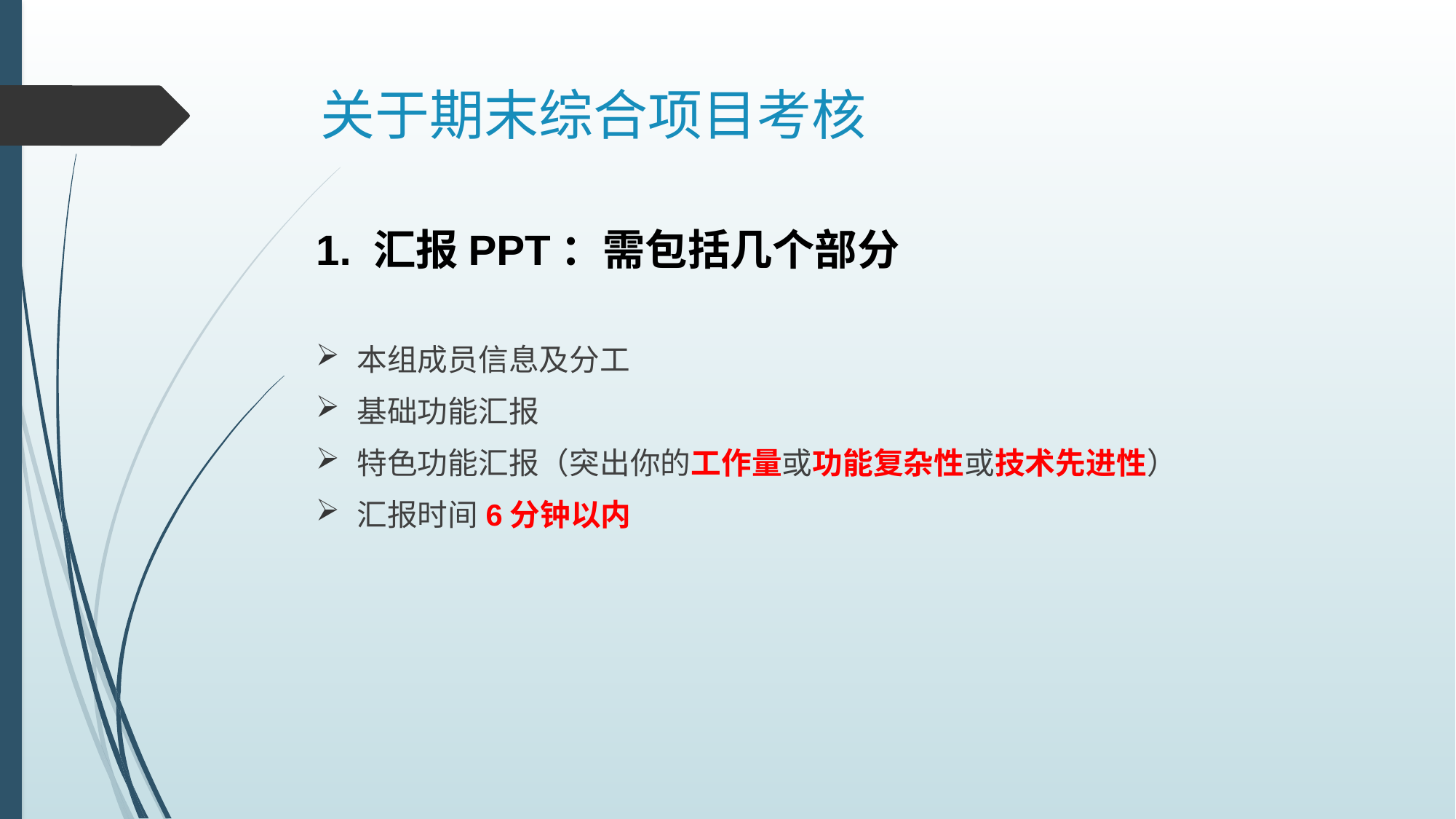

# 关于期末综合项目考核
1. 汇报PPT：需包括几个部分

本组成员信息及分工
基础功能汇报
特色功能汇报（突出你的工作量或功能复杂性或技术先进性）
汇报时间6分钟以内